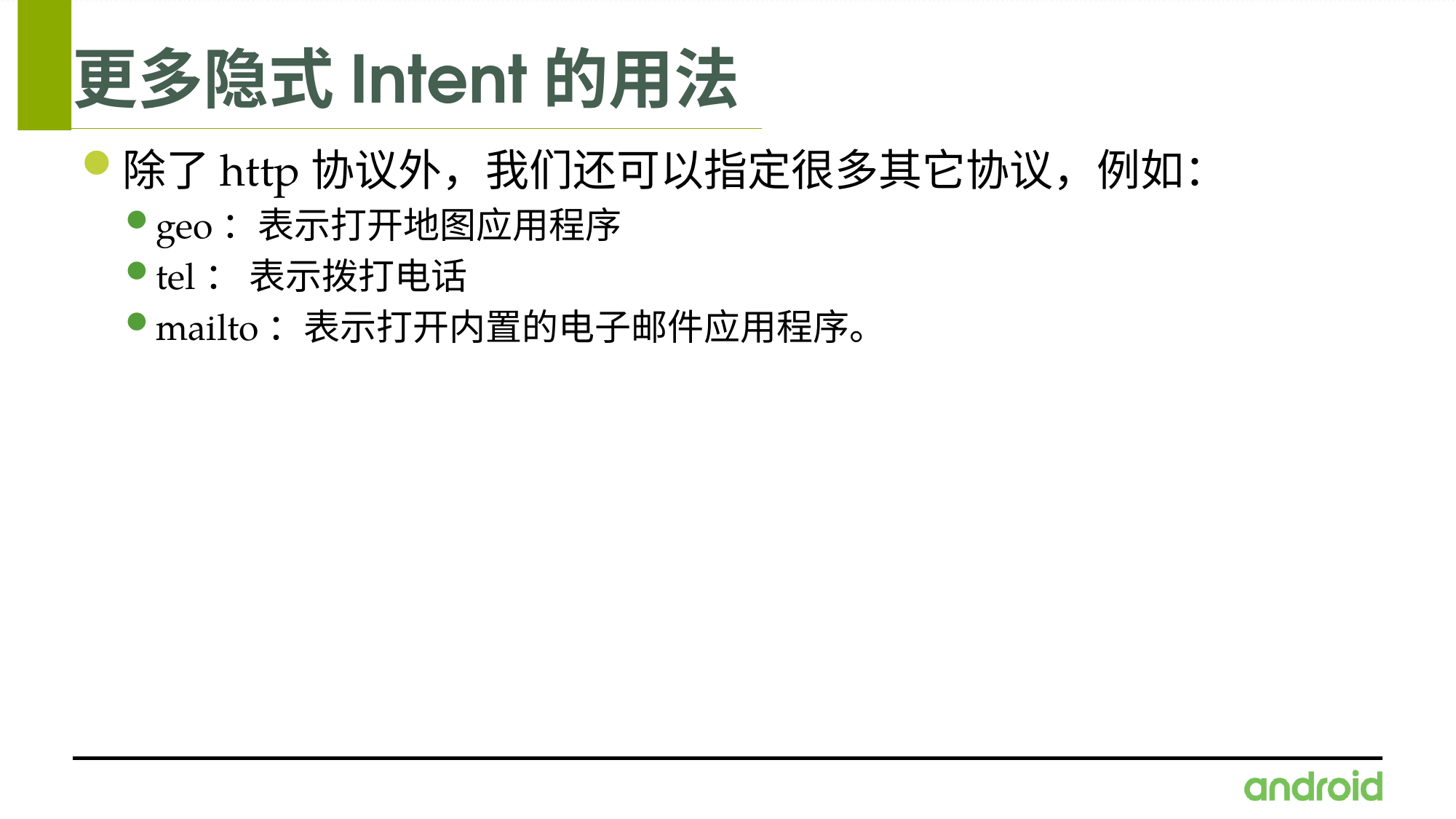

# 更多隐式Intent的用法
除了http协议外，我们还可以指定很多其它协议，例如：
geo：表示打开地图应用程序
tel： 表示拨打电话
mailto：表示打开内置的电子邮件应用程序。